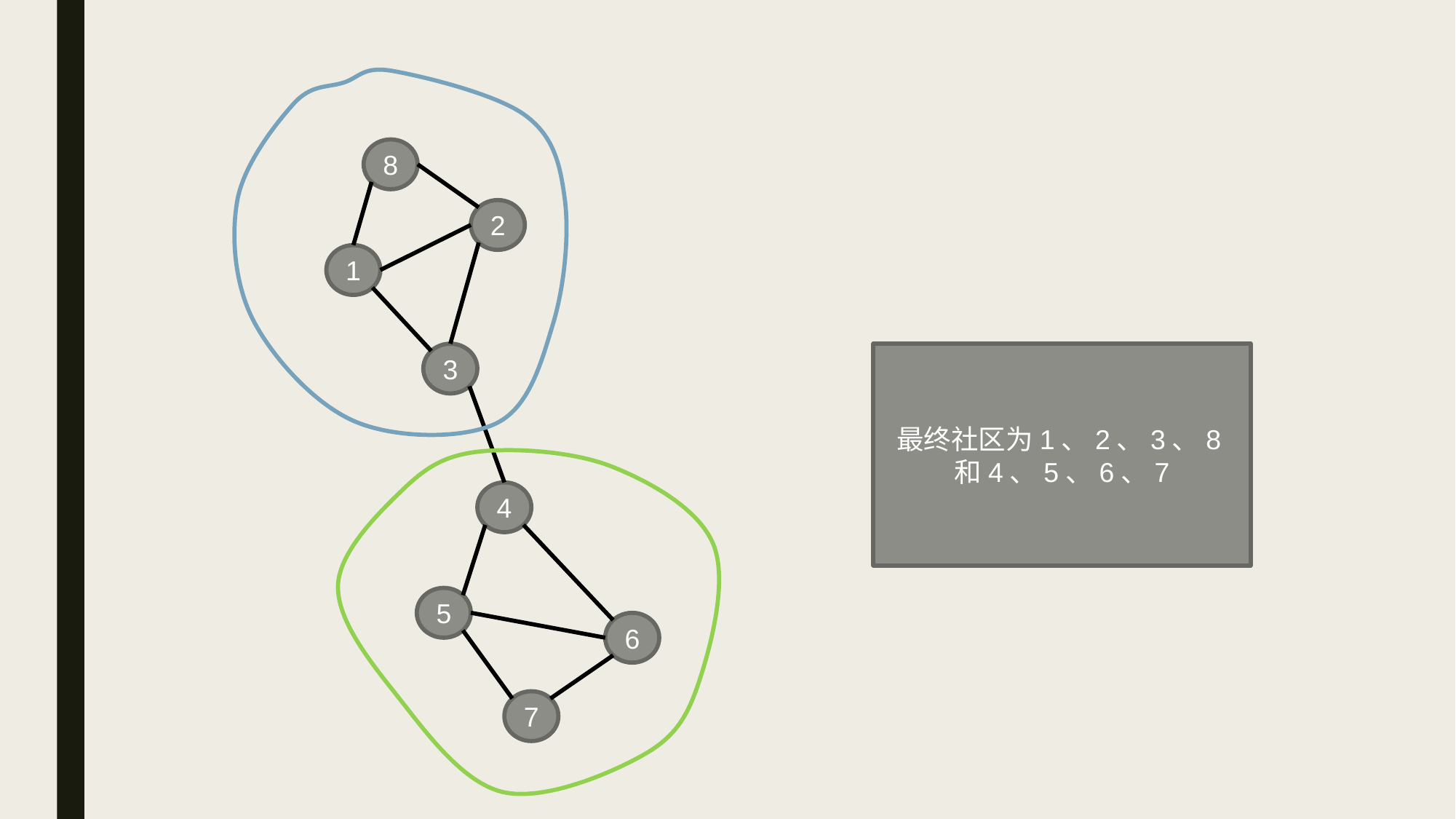

8
2
1
3
最终社区为1、2、3、8和4、5、6、7

4
5
6
7